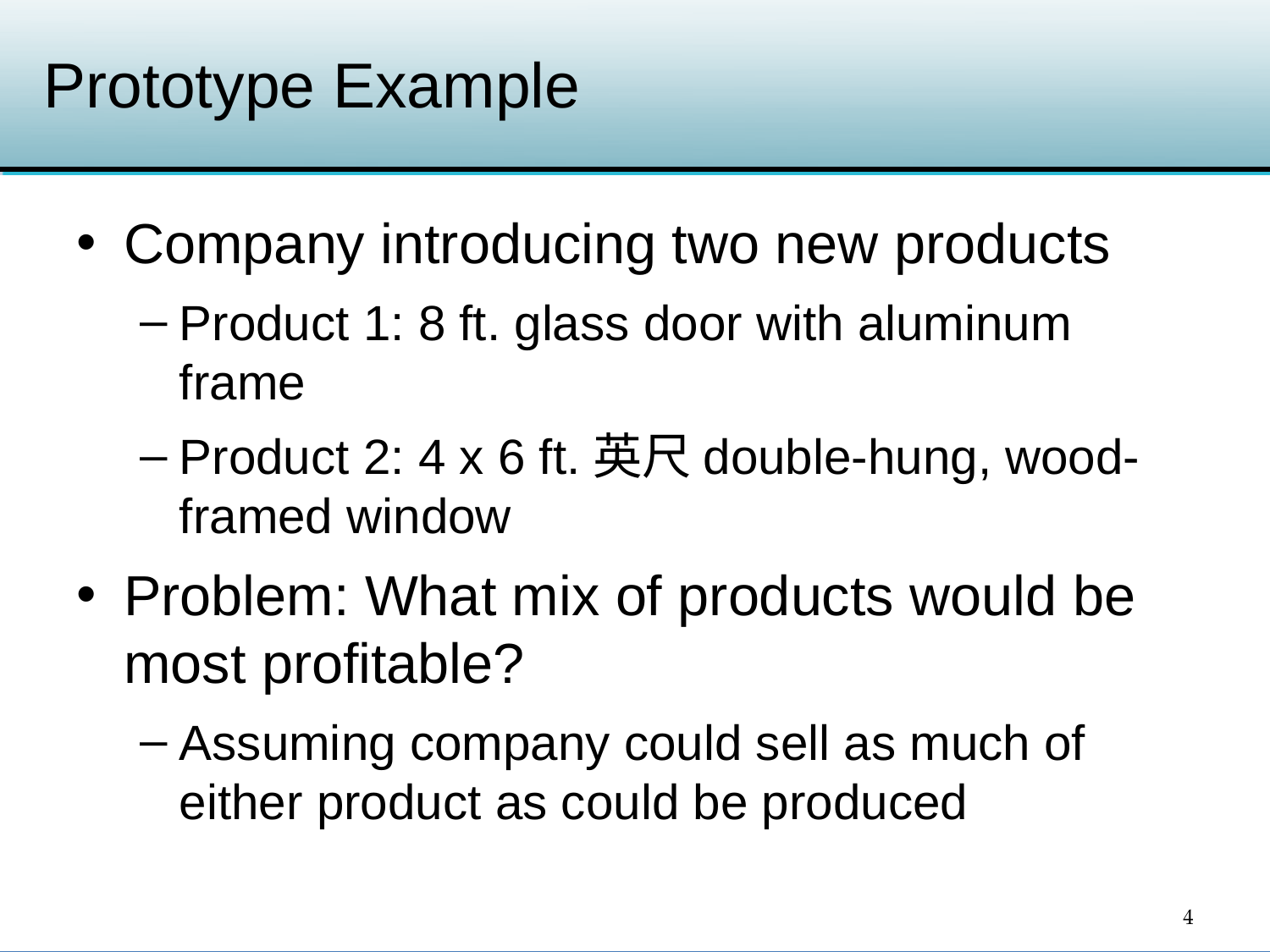

# Prototype Example
Company introducing two new products
Product 1: 8 ft. glass door with aluminum frame
Product 2: 4 x 6 ft.英尺double-hung, wood-framed window
Problem: What mix of products would be most profitable?
Assuming company could sell as much of either product as could be produced
4